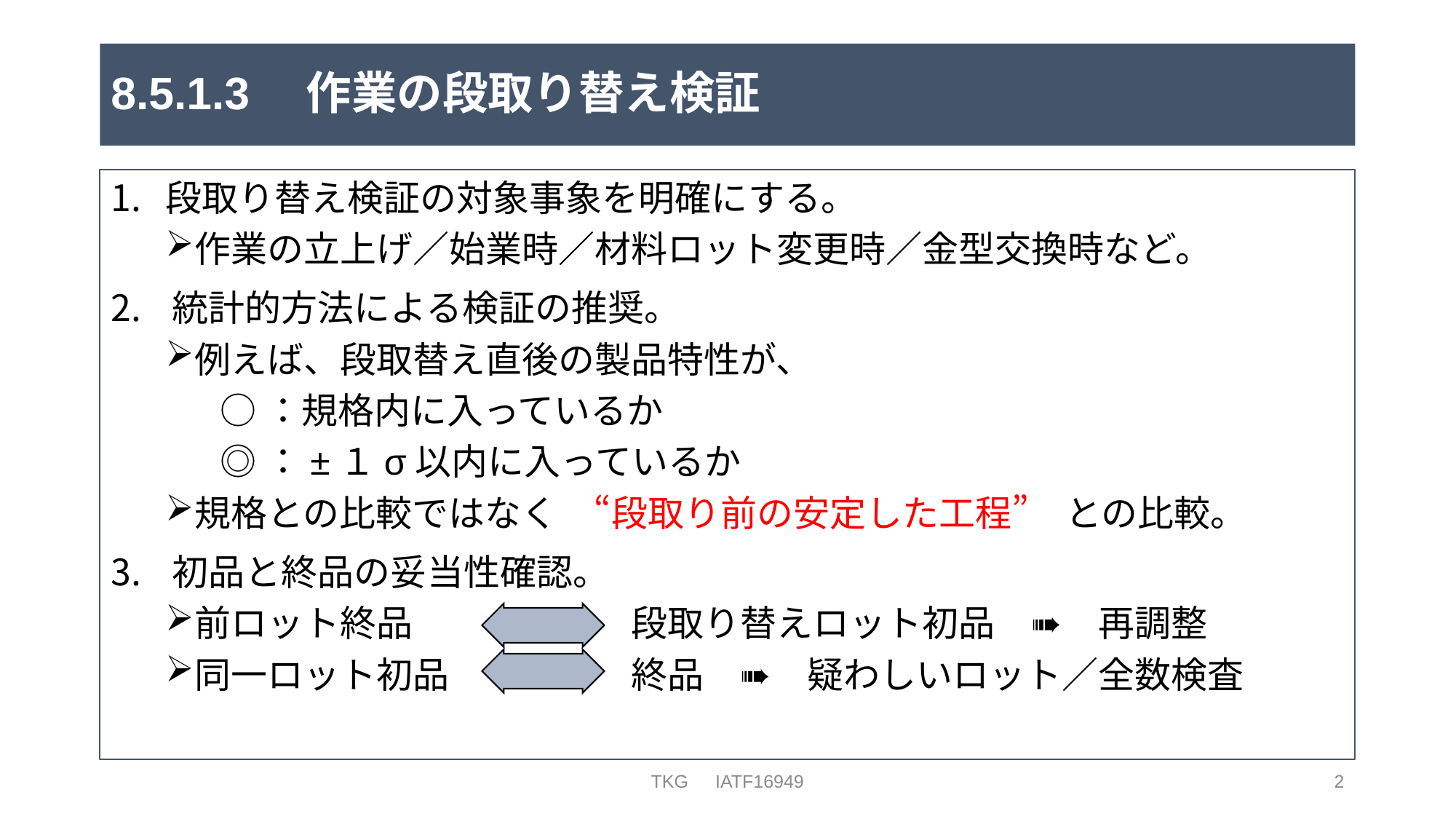

# 8.5.1.3　作業の段取り替え検証
段取り替え検証の対象事象を明確にする。
作業の立上げ／始業時／材料ロット変更時／金型交換時など。
統計的方法による検証の推奨。
例えば、段取替え直後の製品特性が、
○：規格内に入っているか
◎：±１σ以内に入っているか
規格との比較ではなく　“段取り前の安定した工程”　との比較。
初品と終品の妥当性確認。
前ロット終品　　　　　　段取り替えロット初品　➠　再調整
同一ロット初品　　　　　終品　➠　疑わしいロット／全数検査

TKG　IATF16949
2